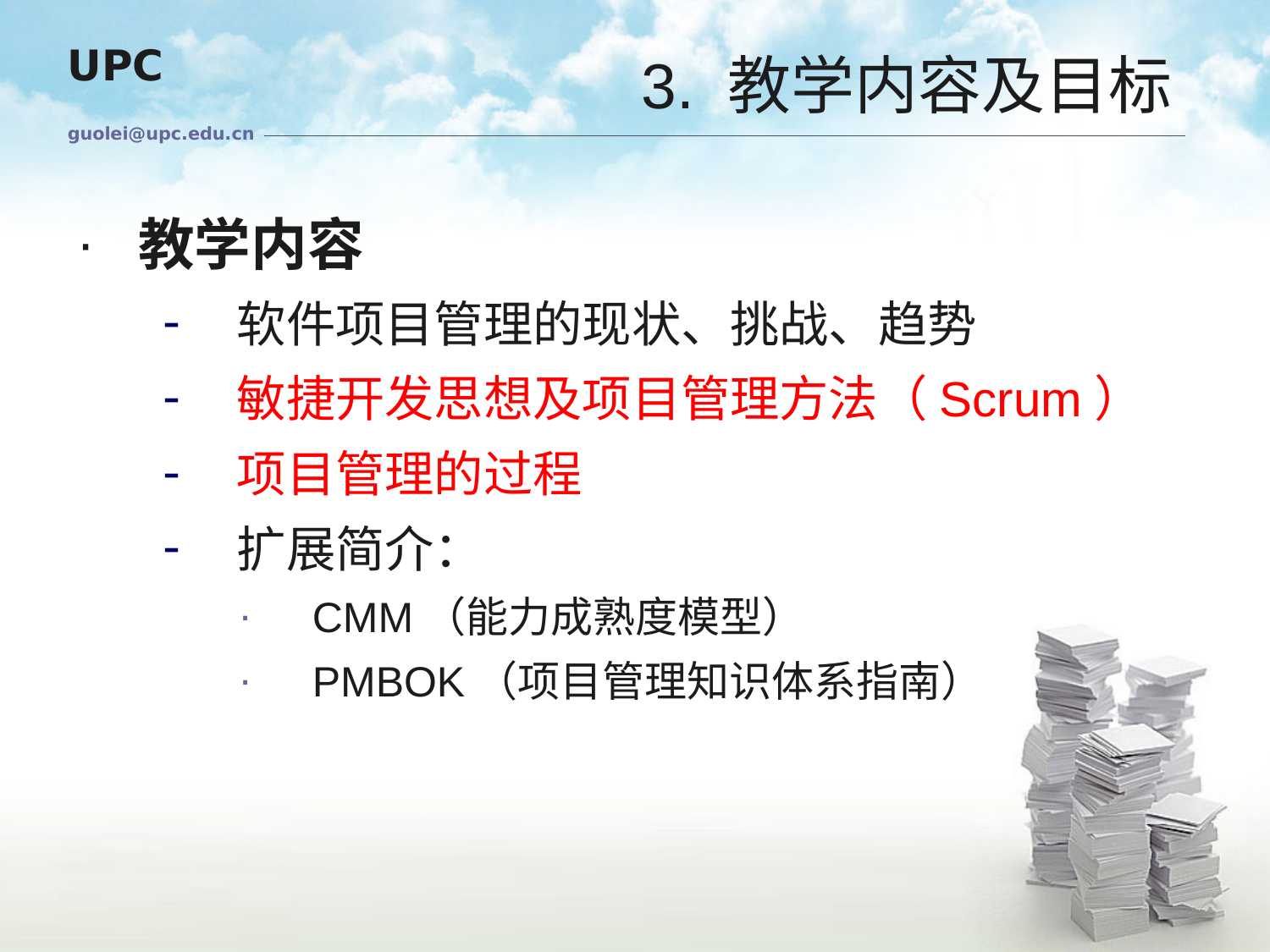

# 3. 教学内容及目标
guolei@upc.edu.cn
教学内容
软件项目管理的现状、挑战、趋势
敏捷开发思想及项目管理方法（Scrum）
项目管理的过程
扩展简介：
CMM（能力成熟度模型）
PMBOK（项目管理知识体系指南）